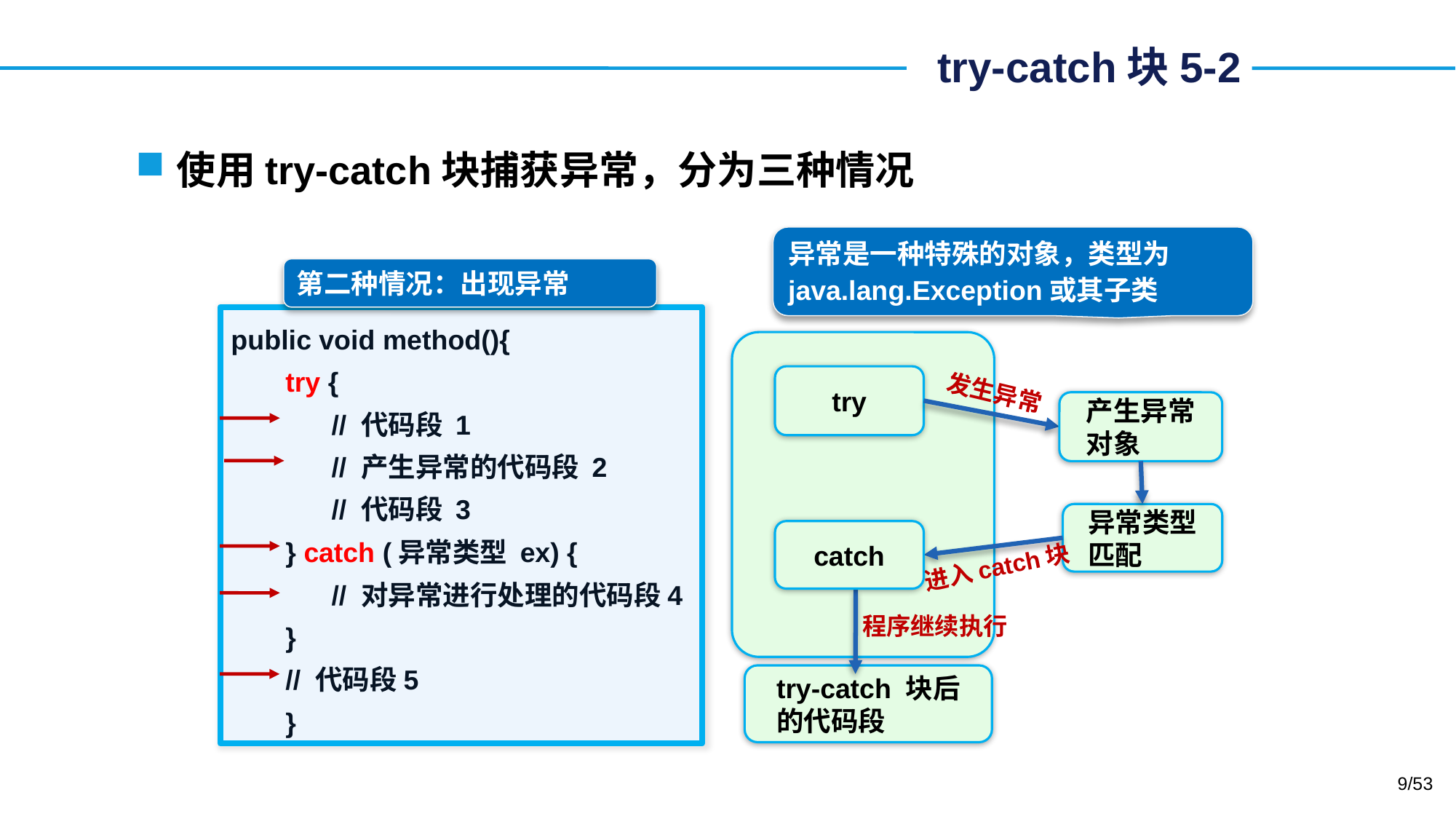

# try-catch块5-2
使用try-catch块捕获异常，分为三种情况
异常是一种特殊的对象，类型为
java.lang.Exception或其子类
第二种情况：出现异常
public void method(){
try {
      // 代码段 1
      // 产生异常的代码段 2
      // 代码段 3
} catch (异常类型 ex) {
      // 对异常进行处理的代码段4
}
// 代码段5
}

try
   发生异常
产生异常
对象

异常类型
匹配
catch

进入catch块

程序继续执行
try-catch 块后
的代码段

9/53